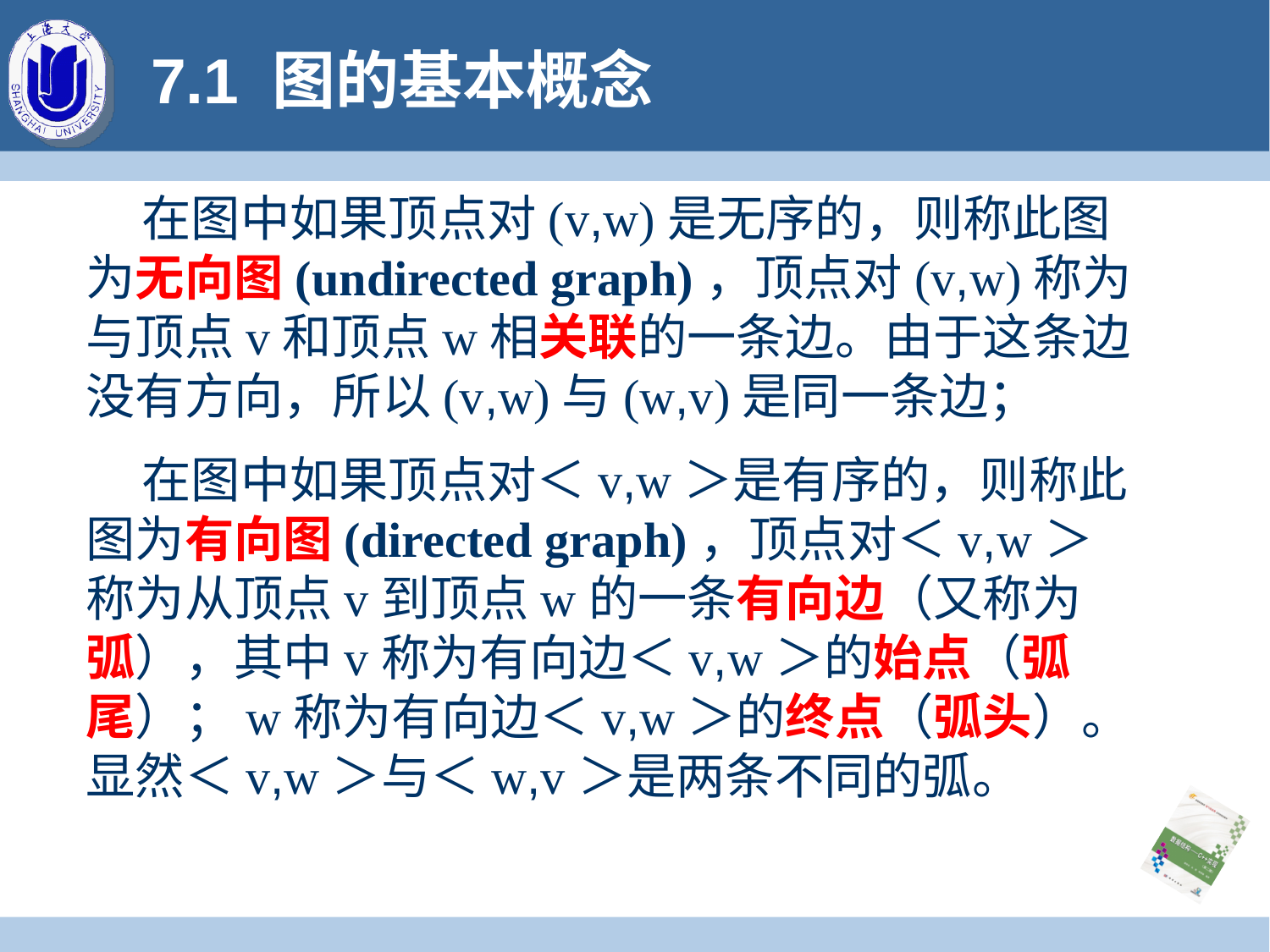

# 7.1 图的基本概念
    在图中如果顶点对(v,w)是无序的，则称此图为无向图(undirected graph)，顶点对(v,w)称为与顶点v和顶点w相关联的一条边。由于这条边没有方向，所以(v,w)与(w,v)是同一条边；
    在图中如果顶点对＜v,w＞是有序的，则称此图为有向图(directed graph)，顶点对＜v,w＞称为从顶点v到顶点w的一条有向边（又称为弧），其中v称为有向边＜v,w＞的始点（弧尾）；w称为有向边＜v,w＞的终点（弧头）。显然＜v,w＞与＜w,v＞是两条不同的弧。